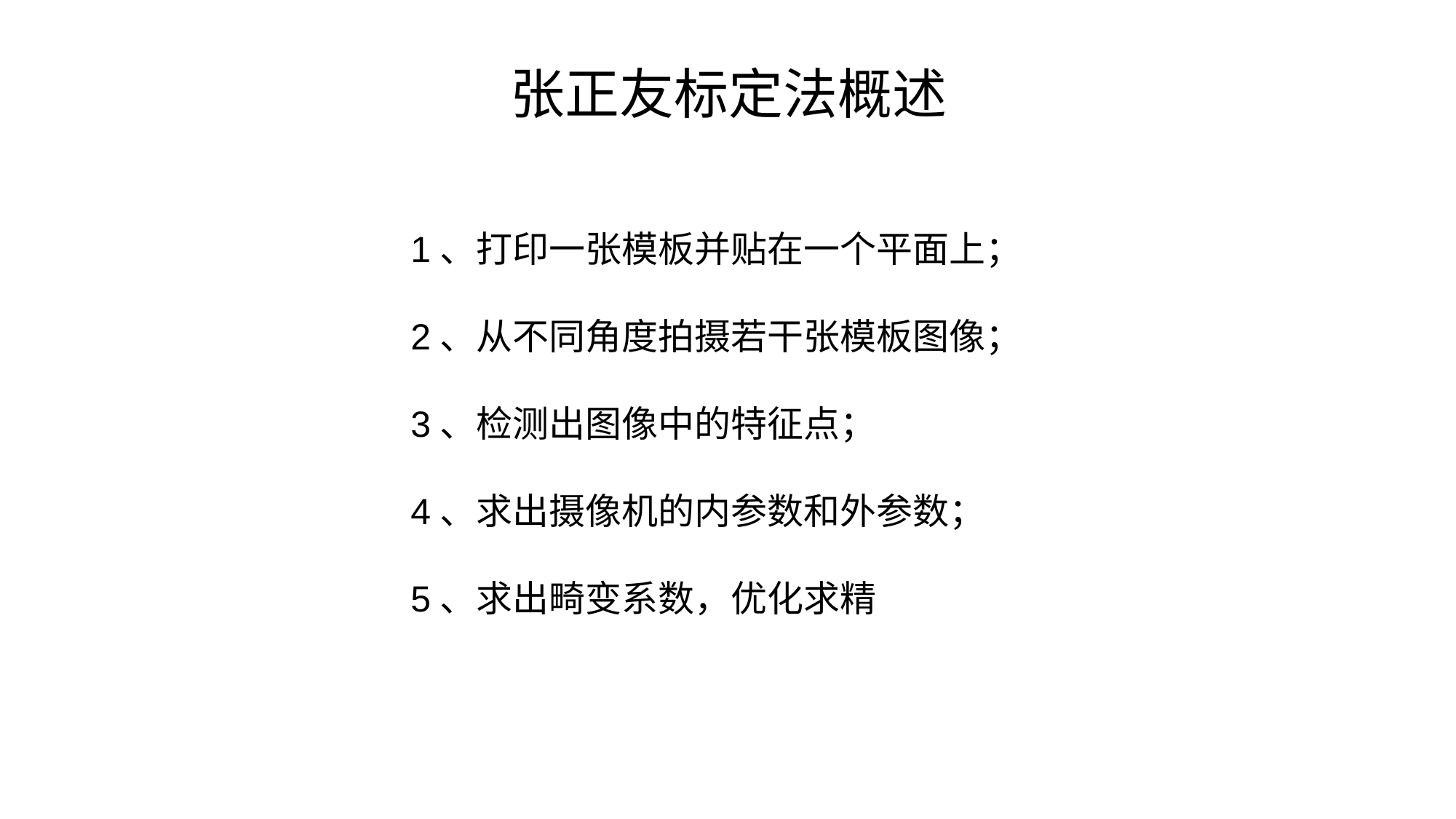

张正友标定法概述
       1、打印一张模板并贴在一个平面上；

       2、从不同角度拍摄若干张模板图像；

       3、检测出图像中的特征点；

       4、求出摄像机的内参数和外参数；

       5、求出畸变系数，优化求精